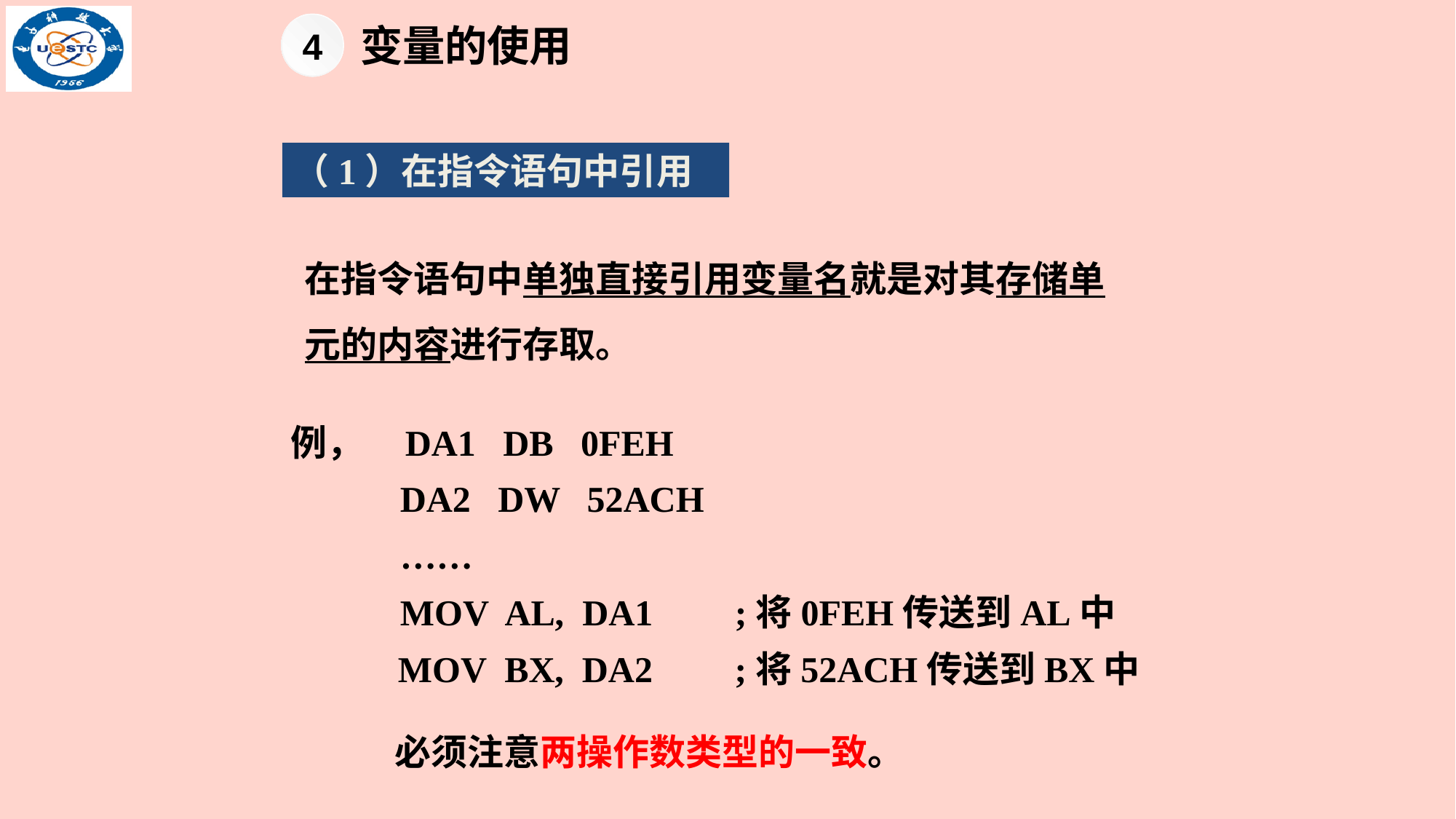

4
变量的使用
（1）在指令语句中引用
在指令语句中单独直接引用变量名就是对其存储单元的内容进行存取。
例，    DA1   DB   0FEH
            DA2   DW   52ACH
            ……
            MOV  AL,  DA1         ;将0FEH传送到AL中
            MOV  BX,  DA2         ;将52ACH传送到BX中
必须注意两操作数类型的一致。